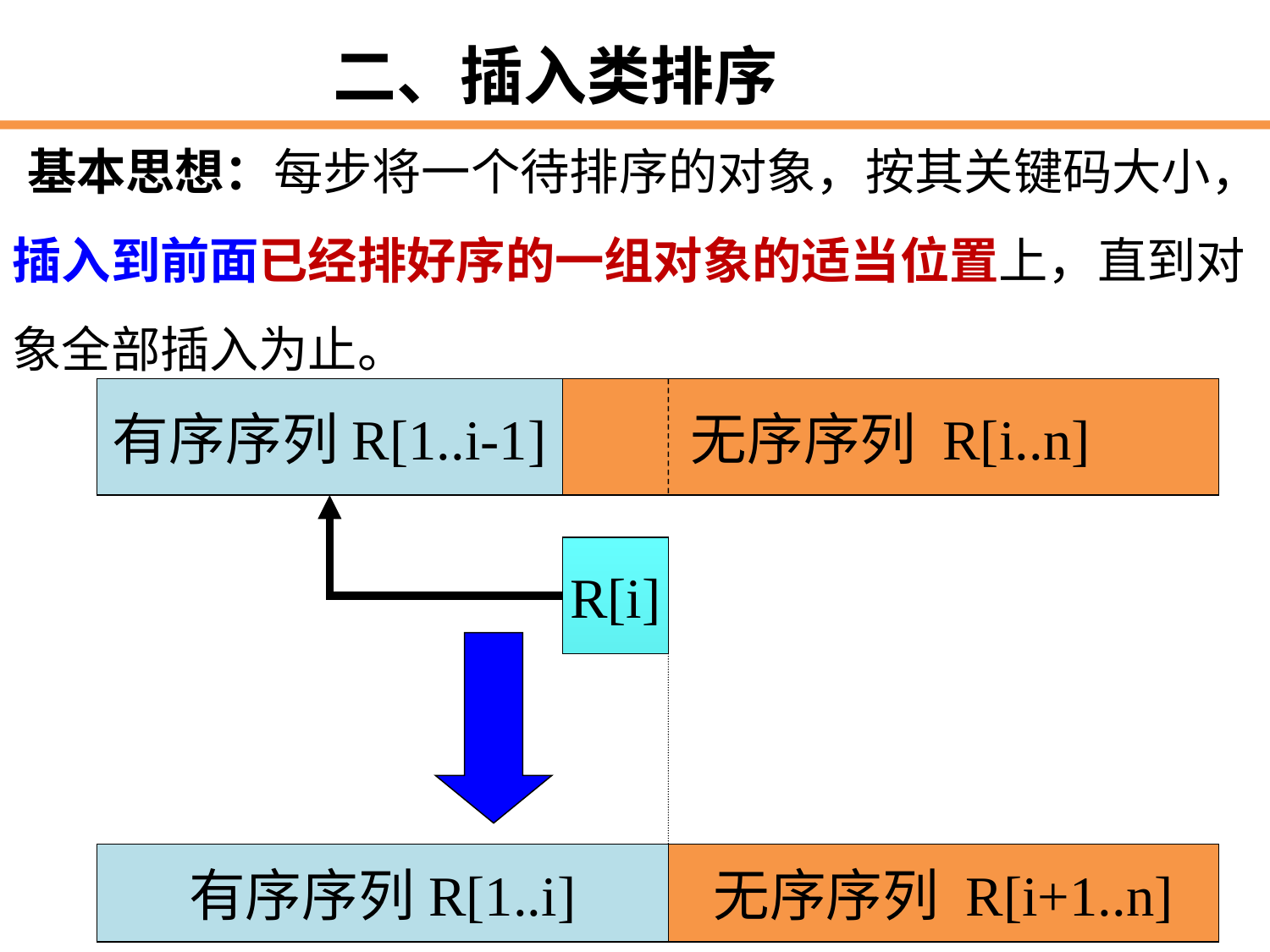

二、插入类排序
 基本思想：每步将一个待排序的对象，按其关键码大小，插入到前面已经排好序的一组对象的适当位置上，直到对象全部插入为止。

有序序列R[1..i-1]
无序序列 R[i..n]

R[i]

有序序列R[1..i]
无序序列 R[i+1..n]